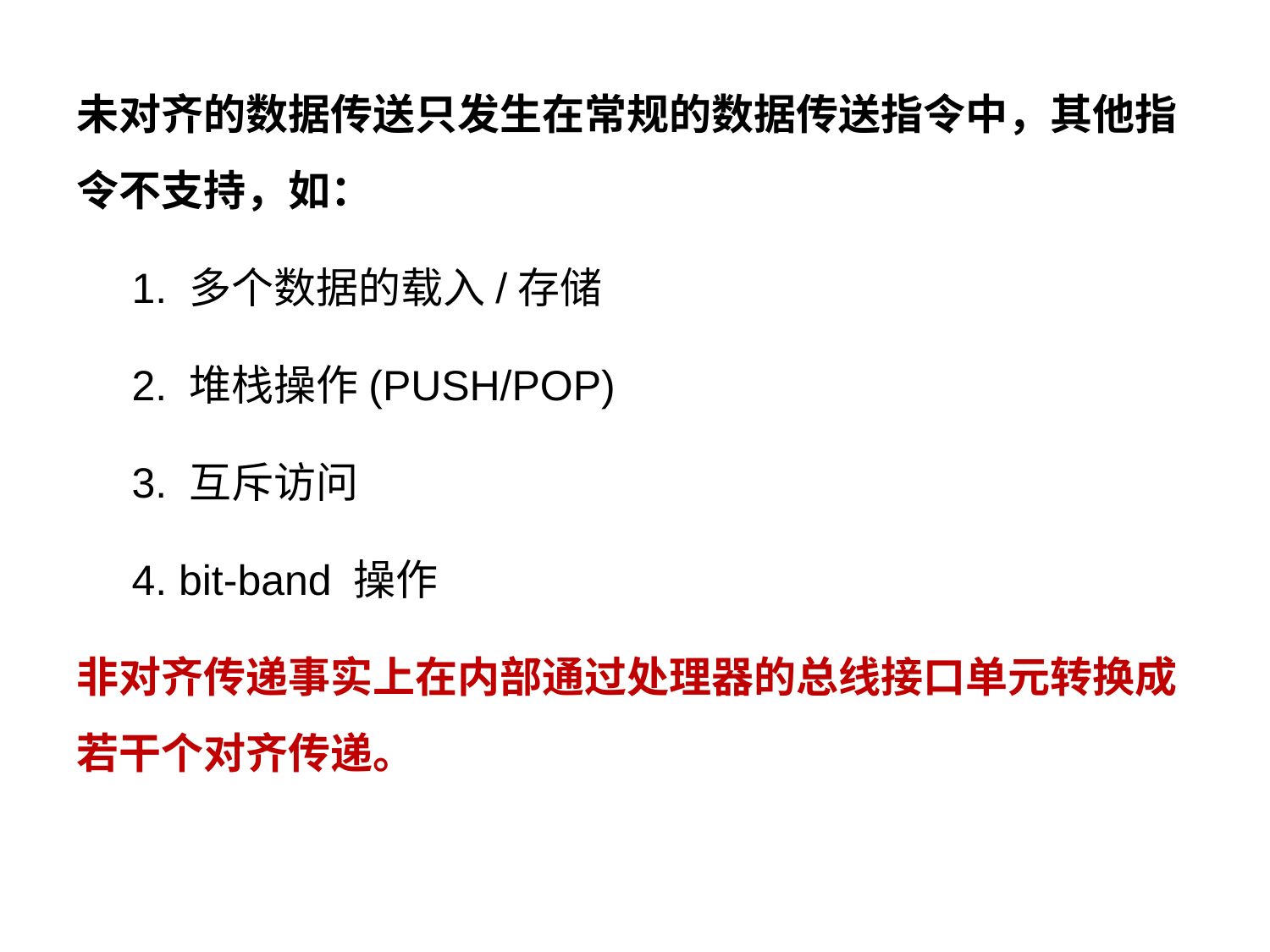

未对齐的数据传送只发生在常规的数据传送指令中，其他指令不支持，如：
1. 多个数据的载入/存储
2. 堆栈操作(PUSH/POP)
3. 互斥访问
4. bit-band 操作
非对齐传递事实上在内部通过处理器的总线接口单元转换成若干个对齐传递。